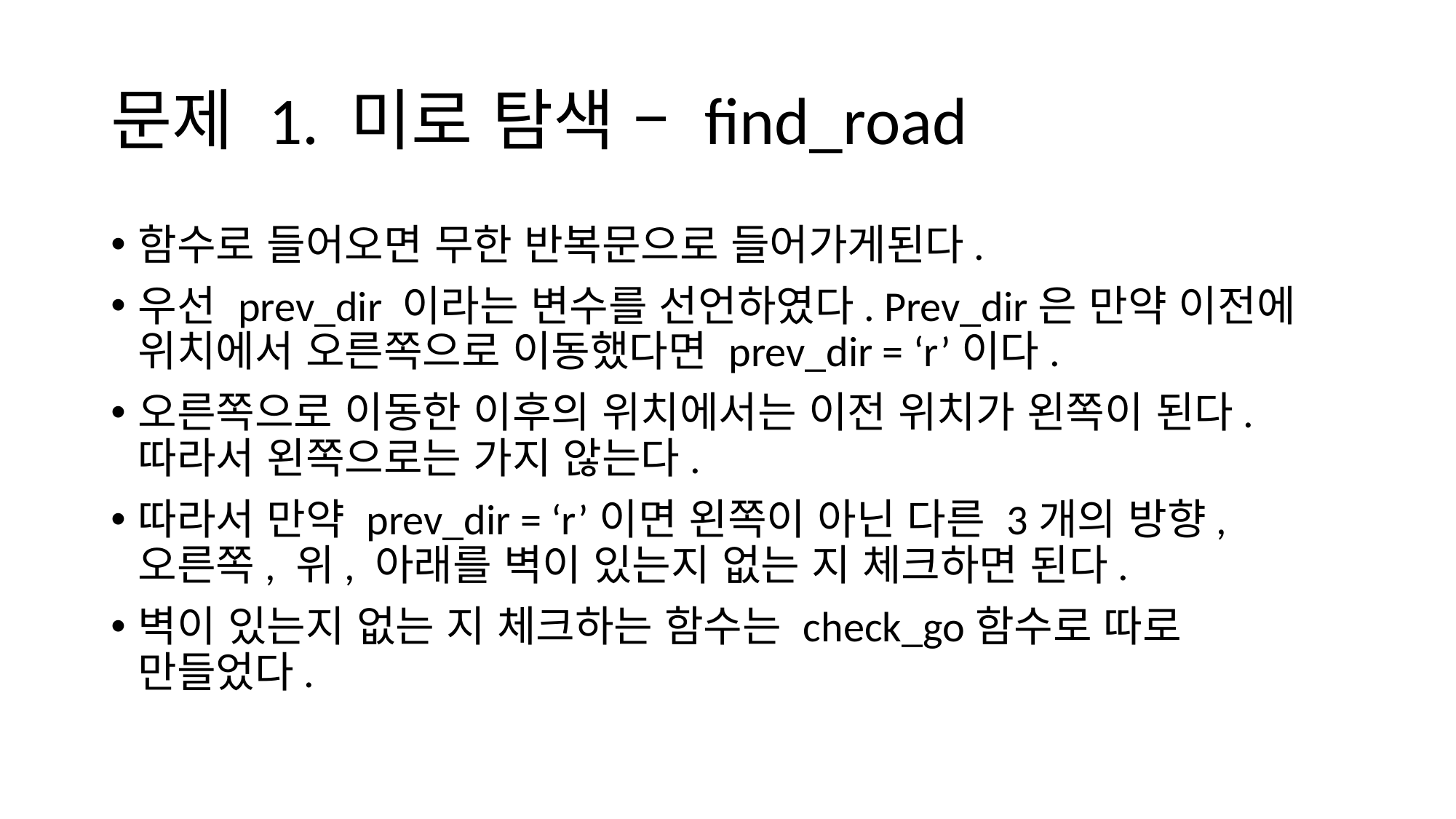

# 문제 1. 미로 탐색 – find_road
함수로 들어오면 무한 반복문으로 들어가게된다.
우선 prev_dir 이라는 변수를 선언하였다. Prev_dir은 만약 이전에 위치에서 오른쪽으로 이동했다면 prev_dir = ‘r’이다.
오른쪽으로 이동한 이후의 위치에서는 이전 위치가 왼쪽이 된다. 따라서 왼쪽으로는 가지 않는다.
따라서 만약 prev_dir = ‘r’이면 왼쪽이 아닌 다른 3개의 방향, 오른쪽, 위, 아래를 벽이 있는지 없는 지 체크하면 된다.
벽이 있는지 없는 지 체크하는 함수는 check_go함수로 따로 만들었다.